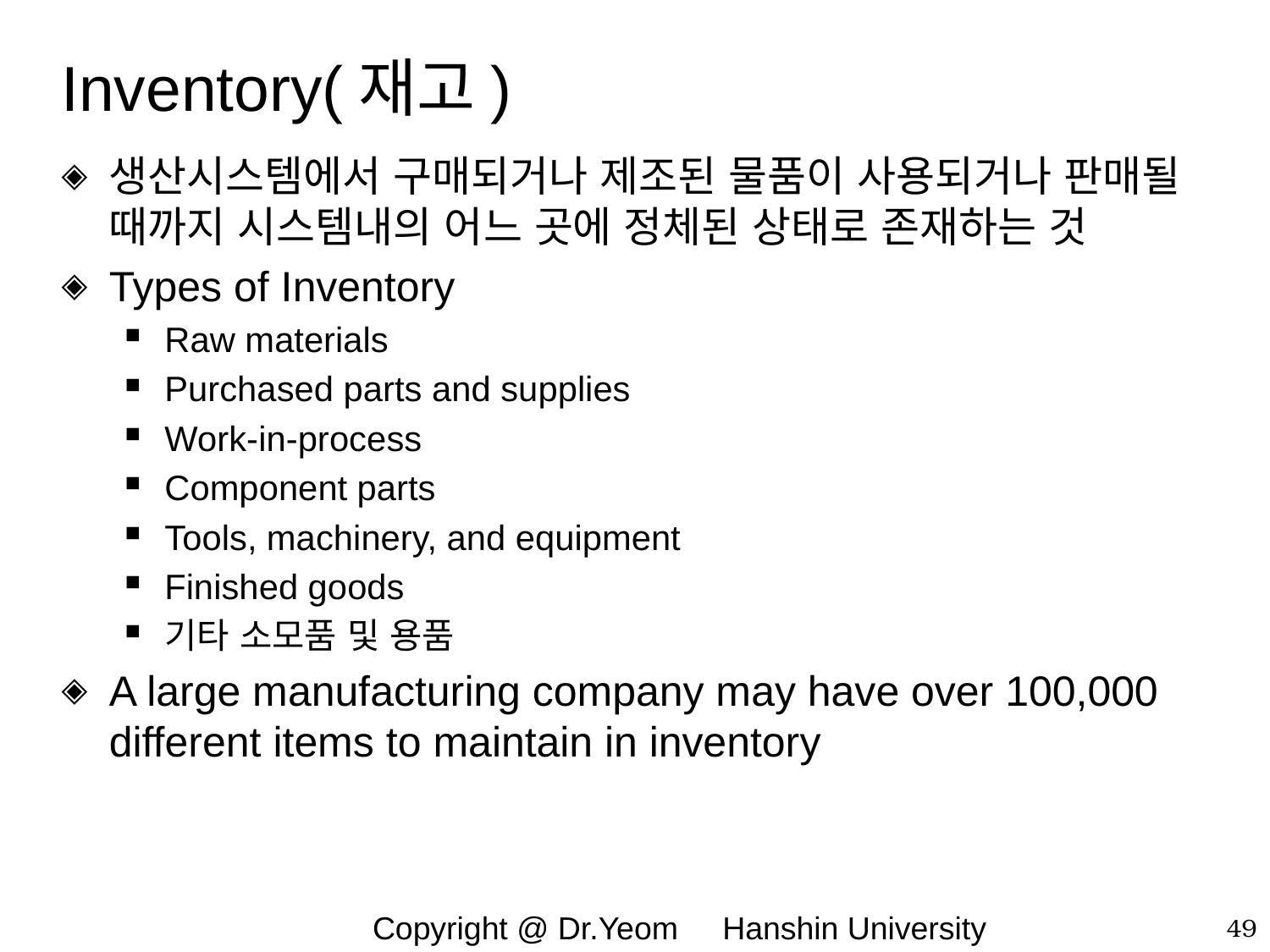

# Inventory(재고)
생산시스템에서 구매되거나 제조된 물품이 사용되거나 판매될 때까지 시스템내의 어느 곳에 정체된 상태로 존재하는 것
Types of Inventory
Raw materials
Purchased parts and supplies
Work-in-process
Component parts
Tools, machinery, and equipment
Finished goods
기타 소모품 및 용품
A large manufacturing company may have over 100,000 different items to maintain in inventory

49